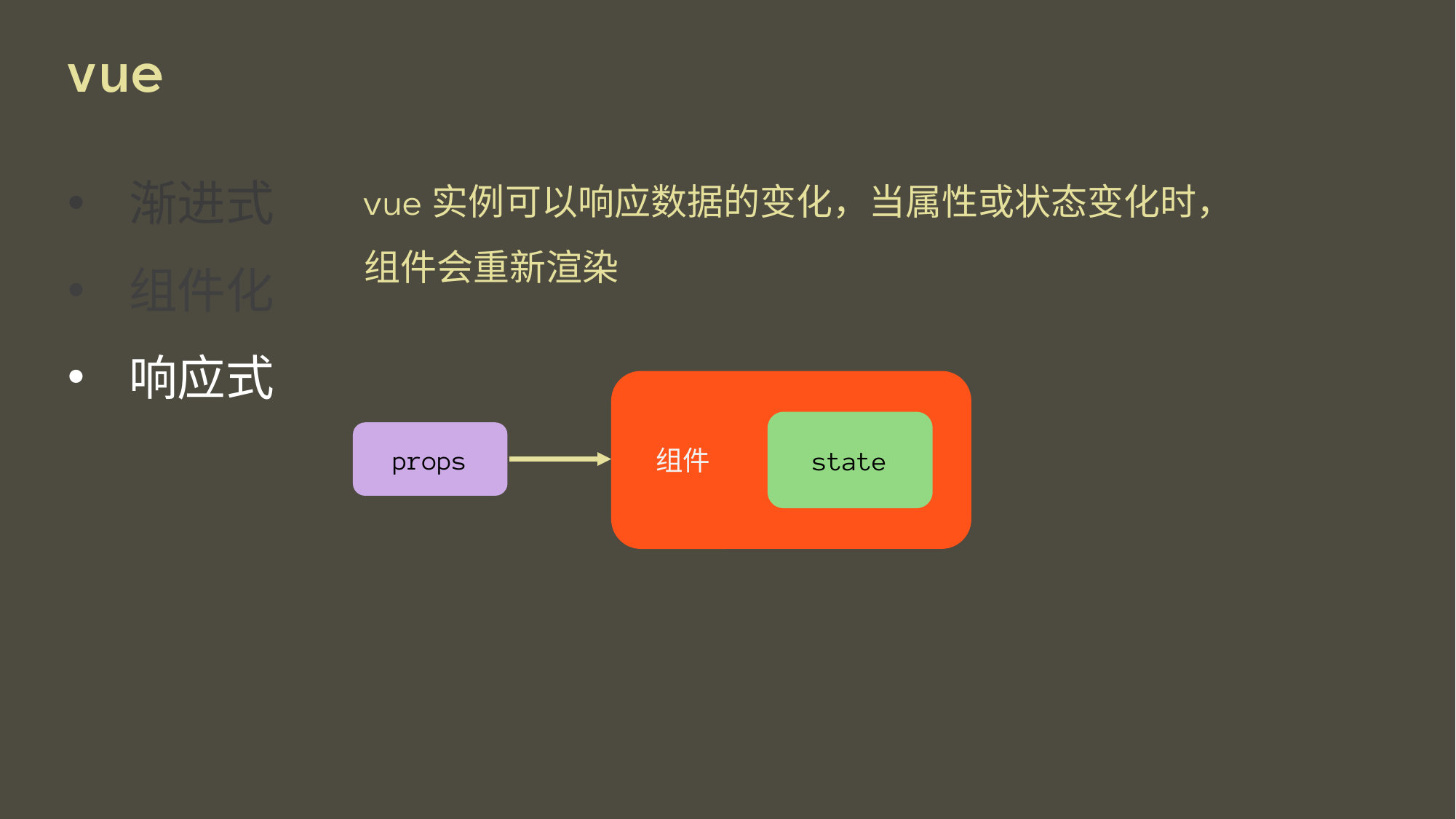

# vue
渐进式
组件化
响应式
vue实例可以响应数据的变化，当属性或状态变化时，
组件会重新渲染
   组件
state
props